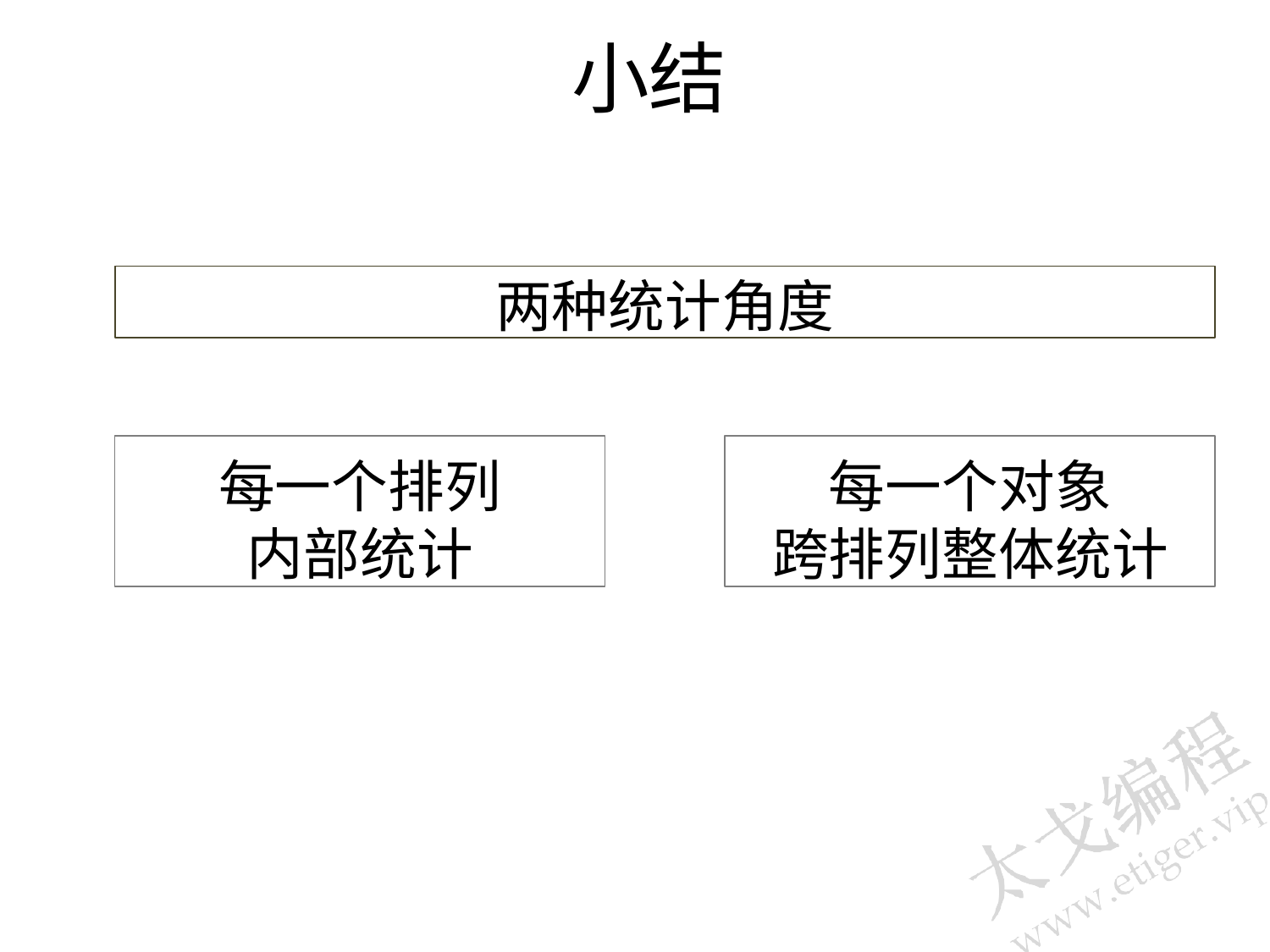

# 小结
两种统计角度
每一个排列 内部统计
每一个对象 跨排列整体统计